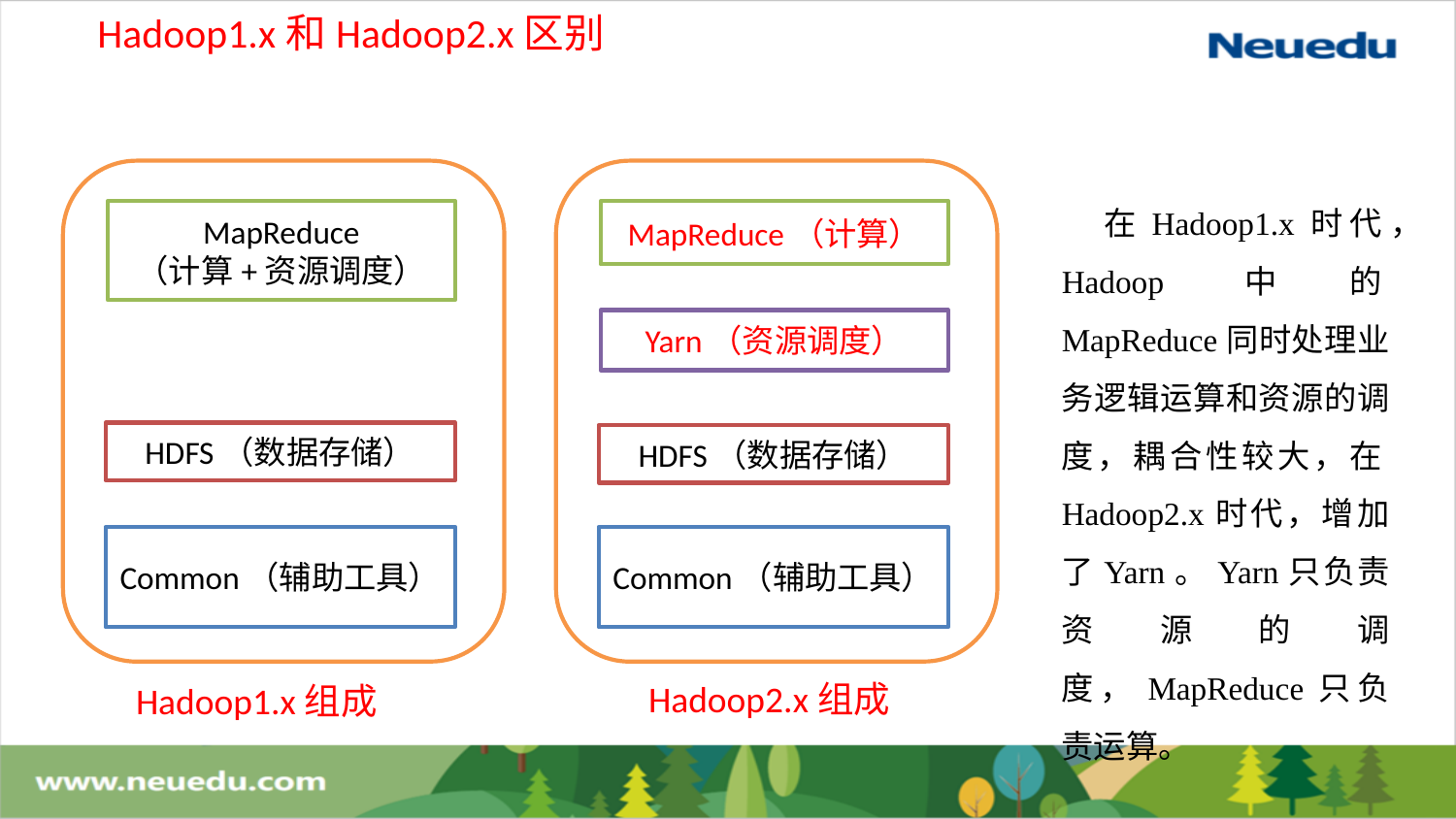

Hadoop1.x和Hadoop2.x区别

在Hadoop1.x时代，Hadoop中的MapReduce同时处理业务逻辑运算和资源的调度，耦合性较大，在Hadoop2.x时代，增加了Yarn。Yarn只负责资源的调度，MapReduce只负责运算。
MapReduce
（计算+资源调度）
MapReduce（计算）
Yarn（资源调度）
HDFS（数据存储）
HDFS（数据存储）
Common（辅助工具）
Common（辅助工具）
Hadoop2.x组成
Hadoop1.x组成